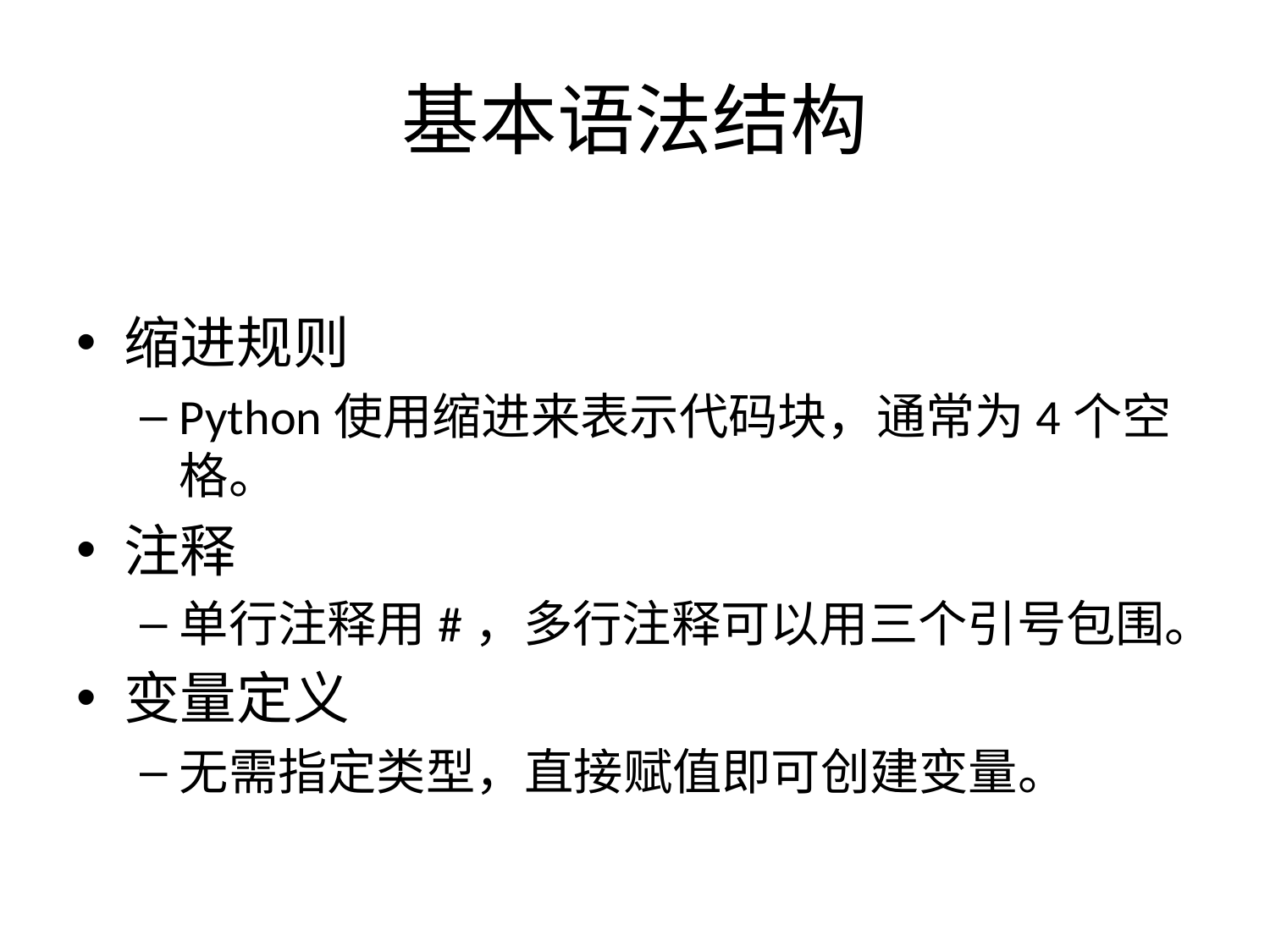

# 基本语法结构

缩进规则
Python使用缩进来表示代码块，通常为4个空格。
注释
单行注释用#，多行注释可以用三个引号包围。
变量定义
无需指定类型，直接赋值即可创建变量。